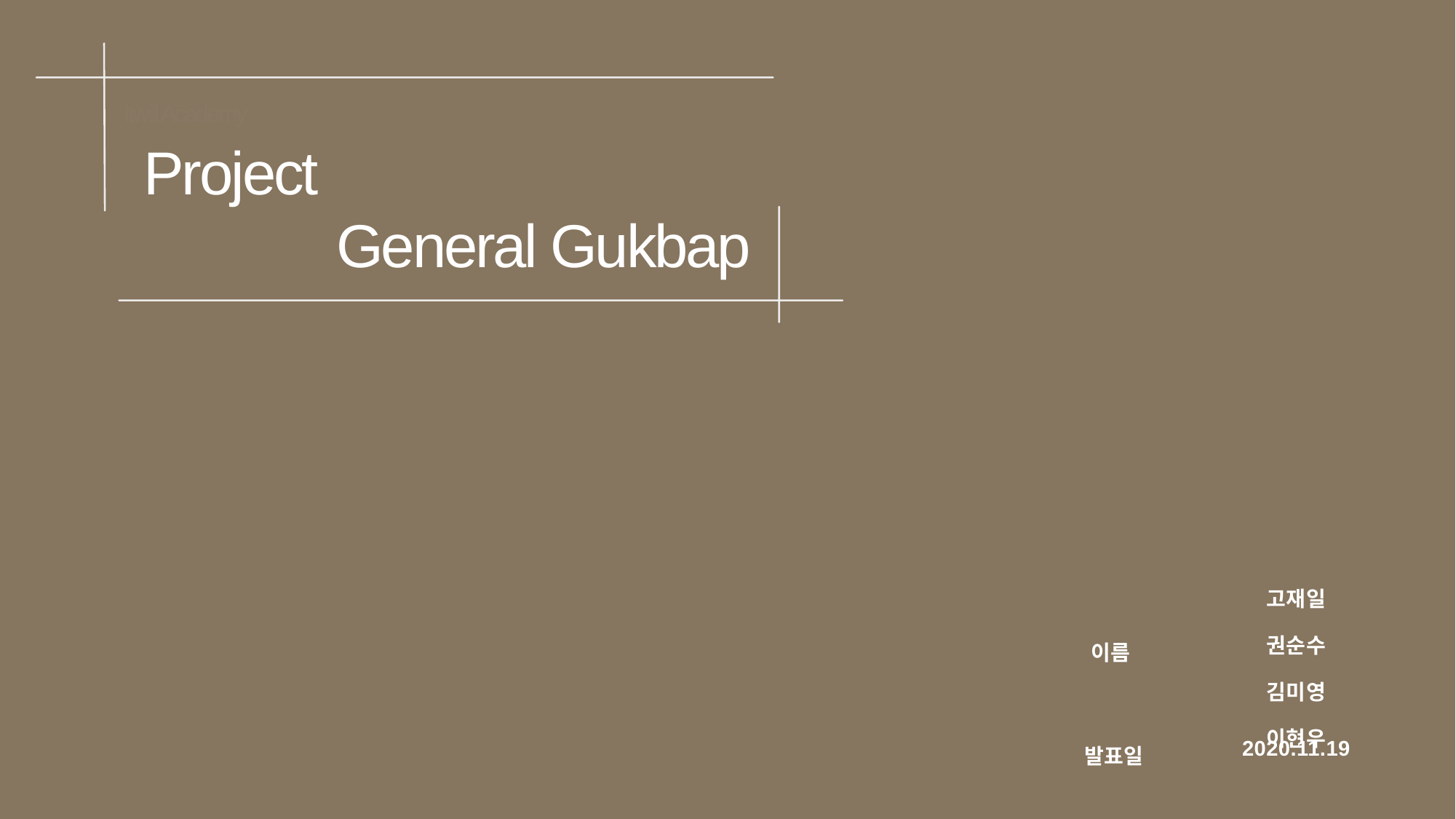

Itwill Academy
Project
             General Gukbap
| 이름 | 고재일 권순수 김미영 이현우 |
| --- | --- |
| 발표일 | 2020.11.19 |